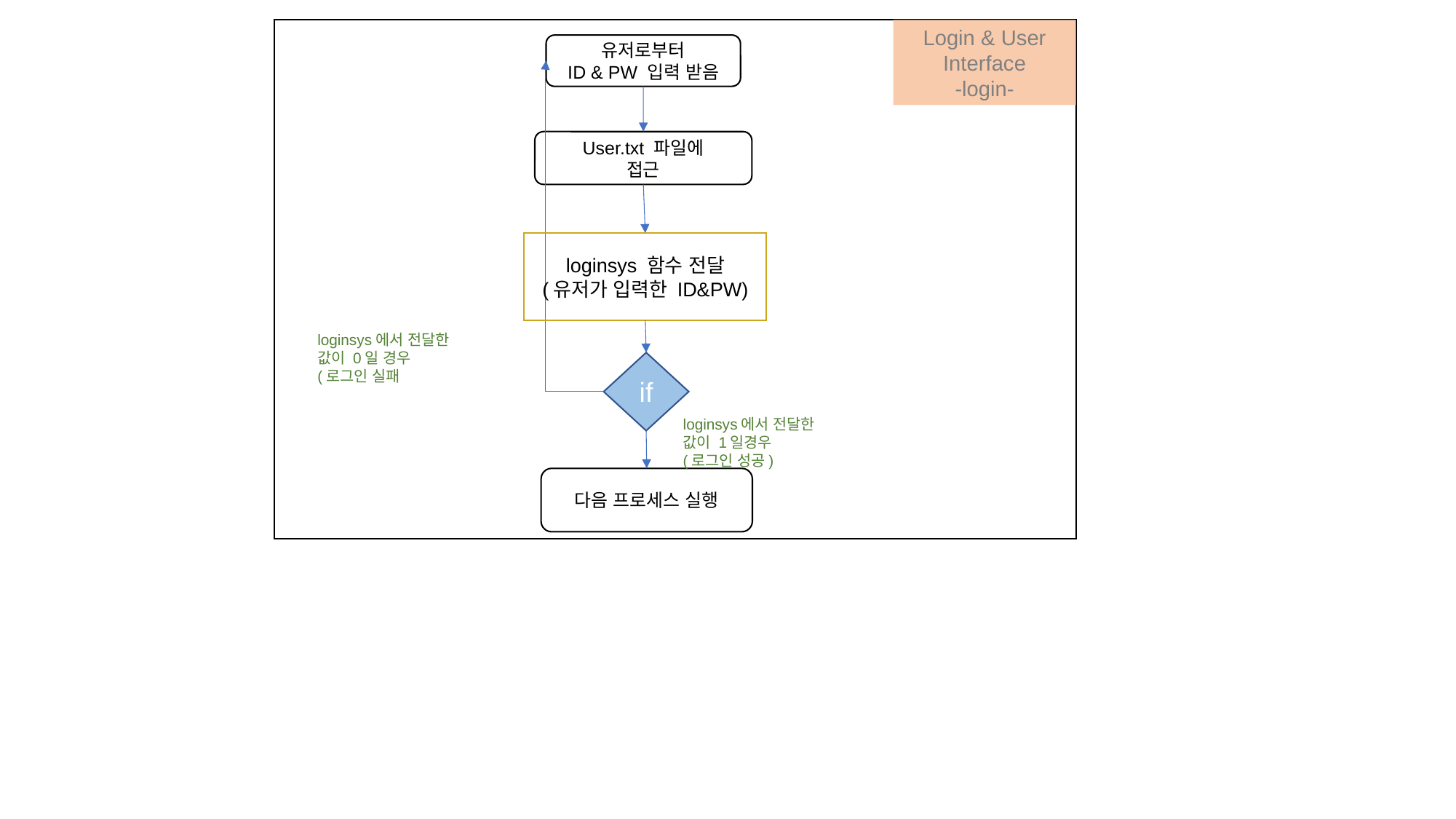

Login & User
Interface
-login-
유저로부터
ID & PW 입력 받음
User.txt 파일에
접근
loginsys 함수 전달
(유저가 입력한 ID&PW)
loginsys에서 전달한
값이 0일 경우
(로그인 실패
if
loginsys에서 전달한
값이 1일경우
(로그인 성공)
다음 프로세스 실행